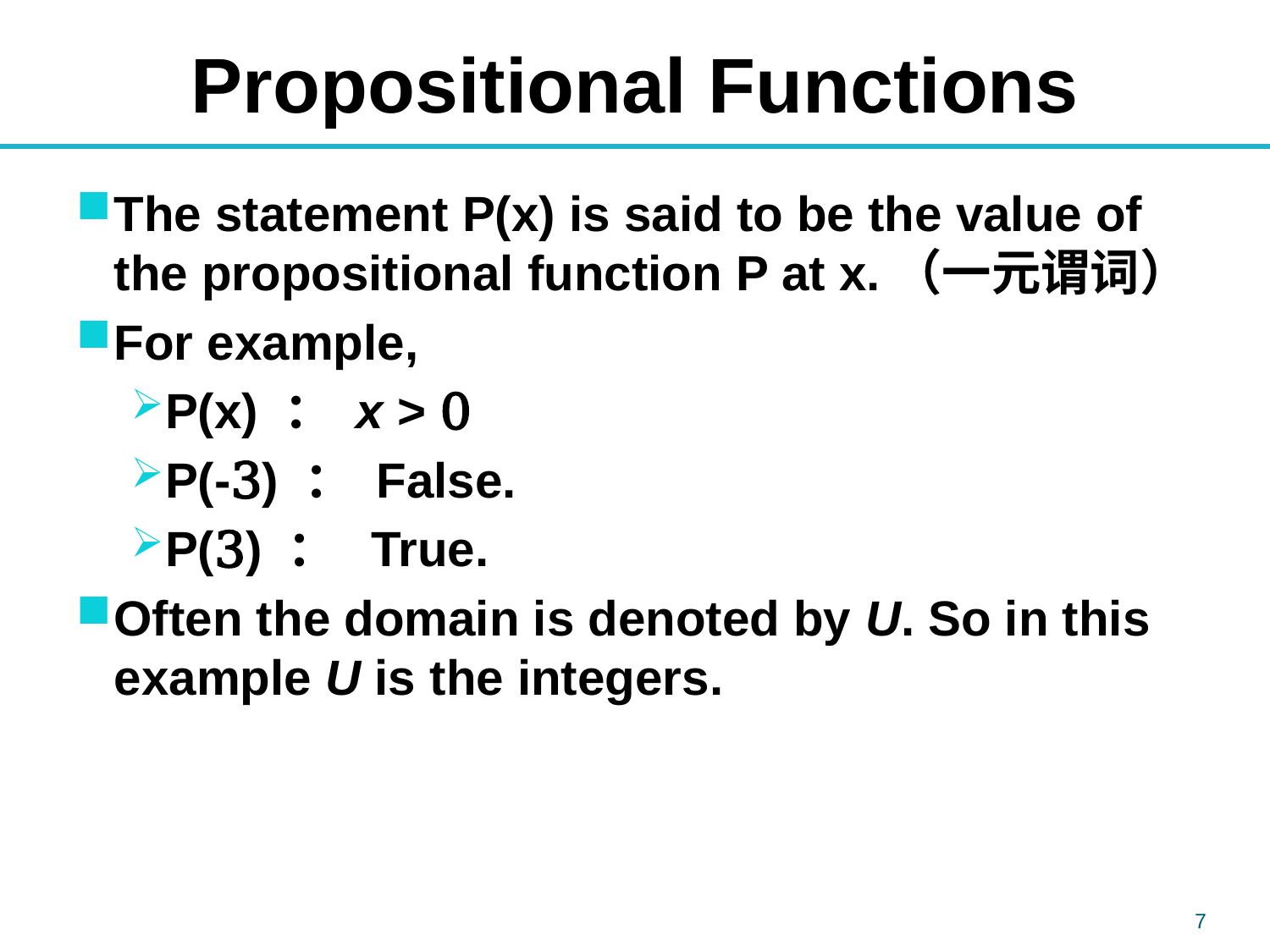

# Propositional Functions
The statement P(x) is said to be the value of the propositional function P at x.（一元谓词）
For example,
P(x) ： x > 0
P(-3) ： False.
P(3) ：  True.
Often the domain is denoted by U. So in this example U is the integers.
7